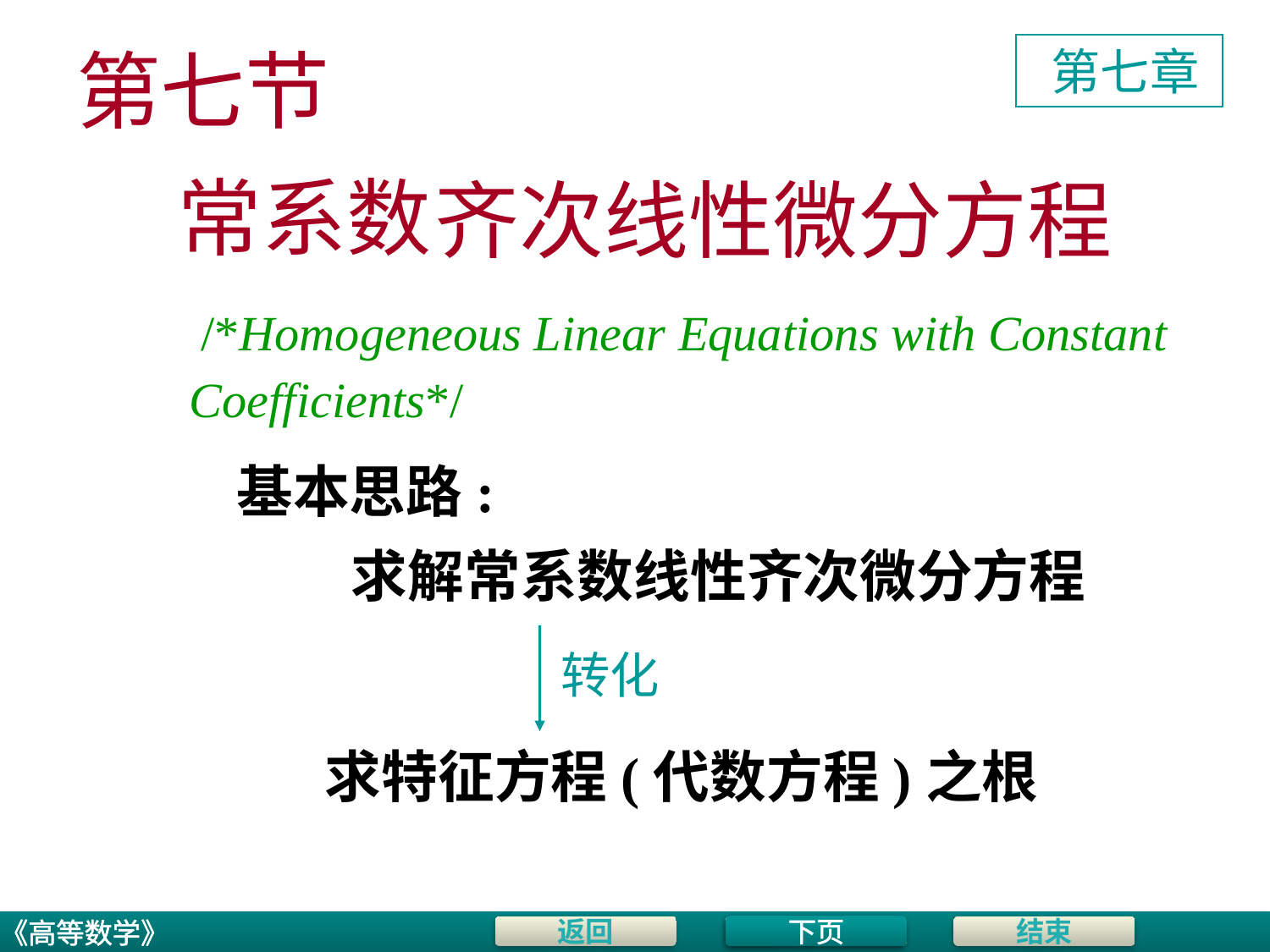

# 第七节
 第七章
常系数
 /*Homogeneous Linear Equations with Constant
 Coefficients*/
齐次线性微分方程
基本思路:
求解常系数线性齐次微分方程

转化
求特征方程(代数方程)之根
下页